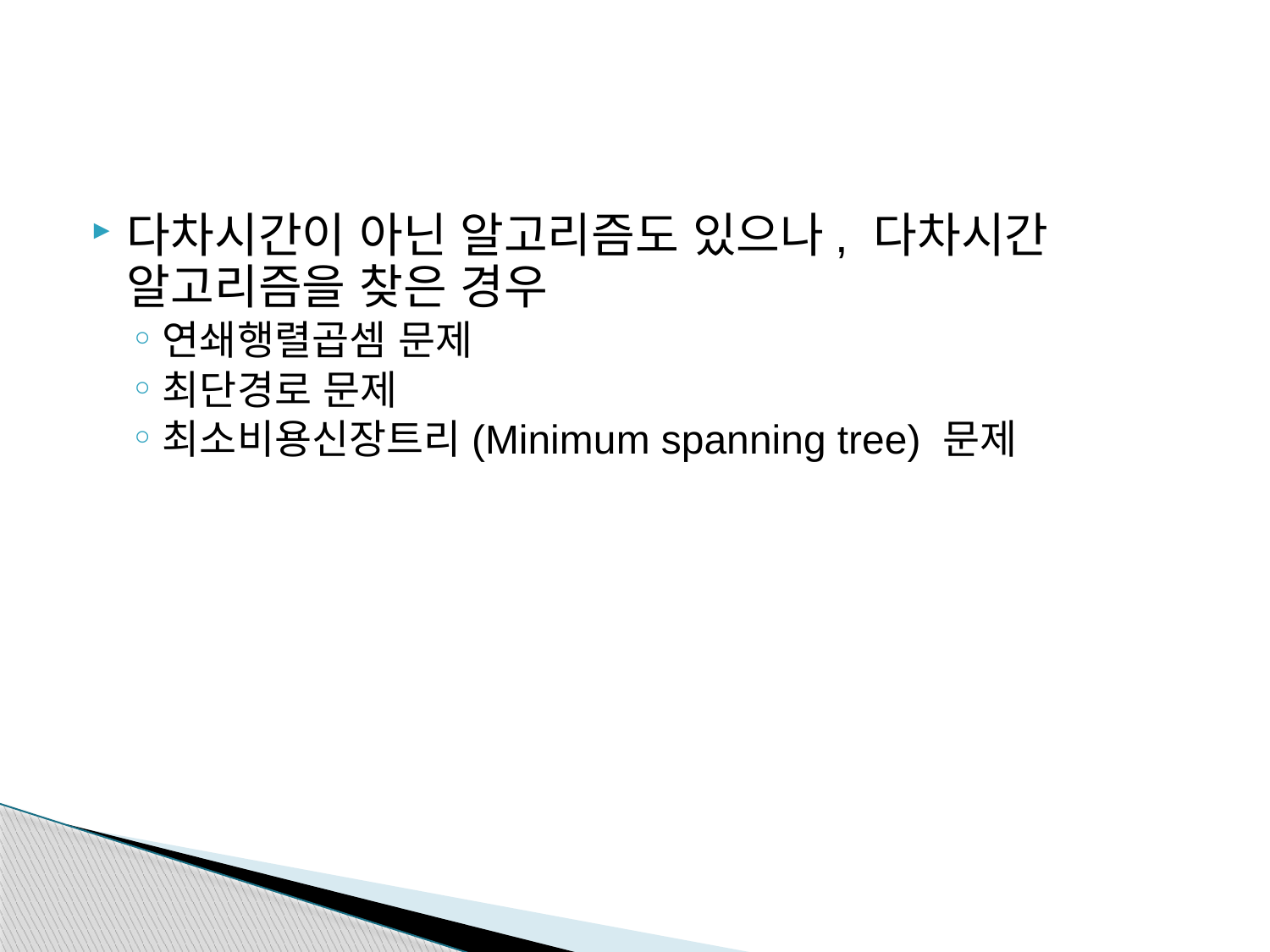

#
다차시간이 아닌 알고리즘도 있으나, 다차시간  알고리즘을 찾은 경우
연쇄행렬곱셈 문제
최단경로 문제
최소비용신장트리(Minimum spanning tree) 문제